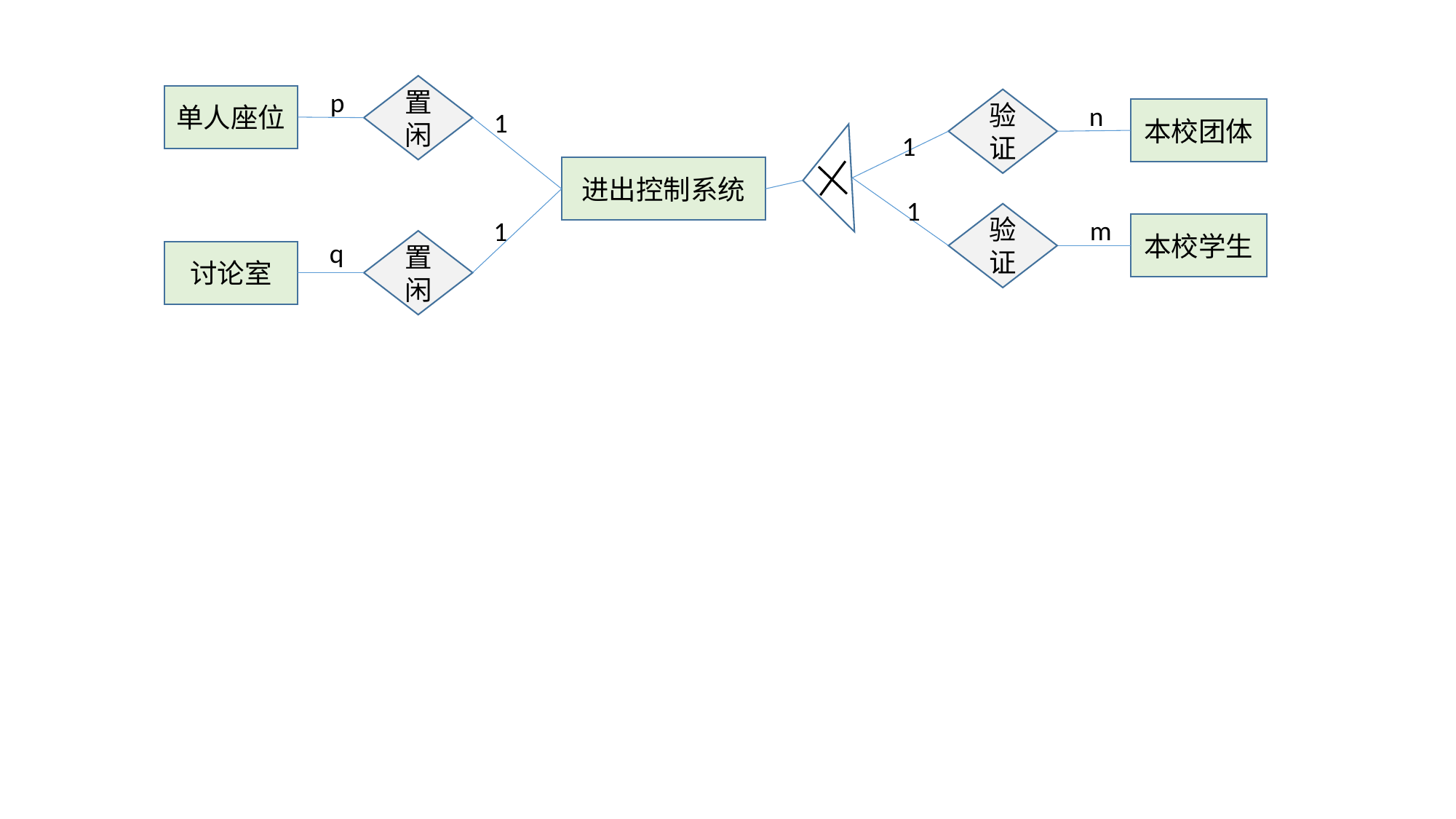

置闲
p
单人座位
验证
n
本校团体
1
1

进出控制系统
1
验证
m
1
本校学生
q
置闲
讨论室